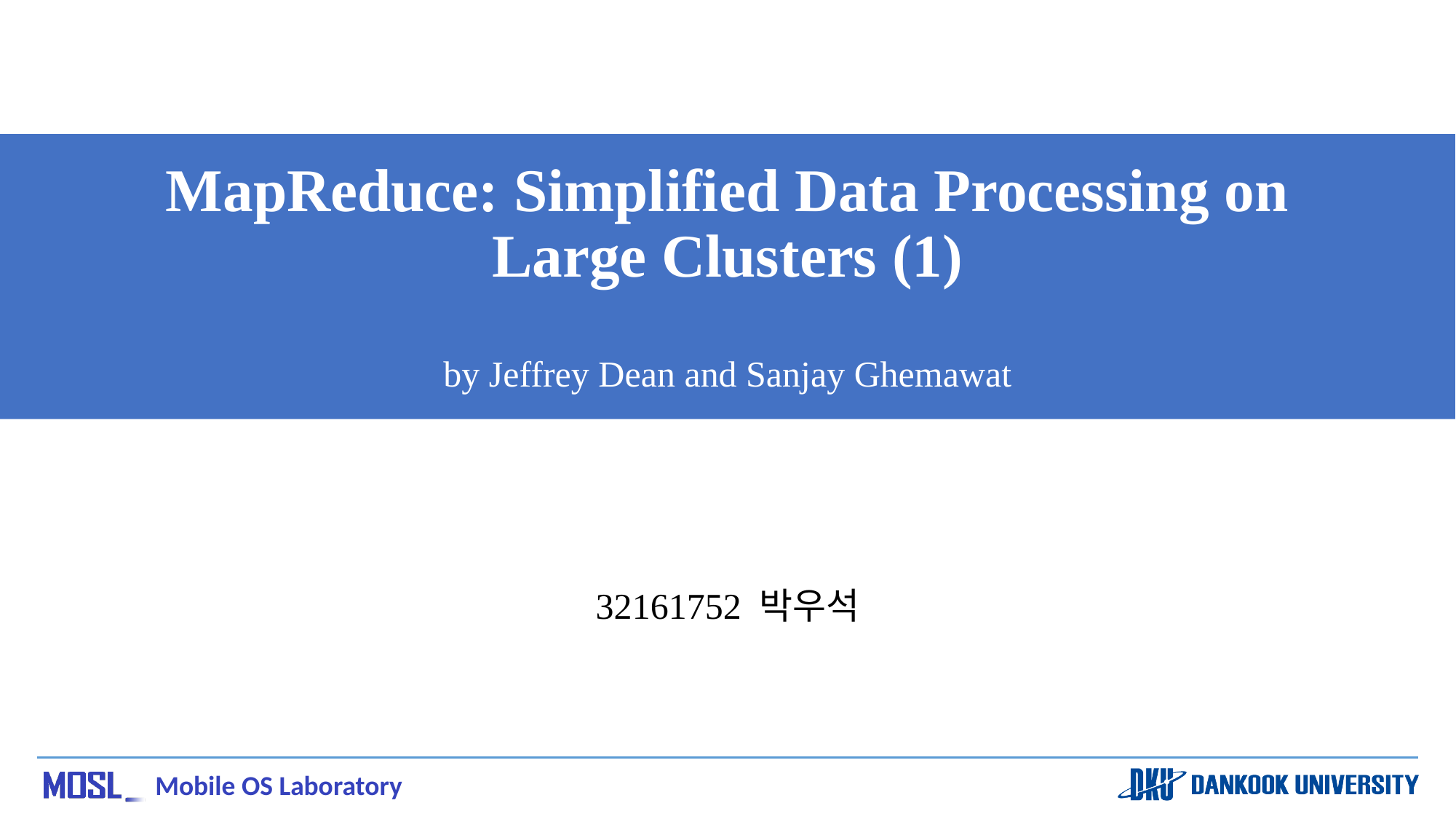

# MapReduce: Simplified Data Processing on Large Clusters (1) by Jeffrey Dean and Sanjay Ghemawat
32161752 박우석